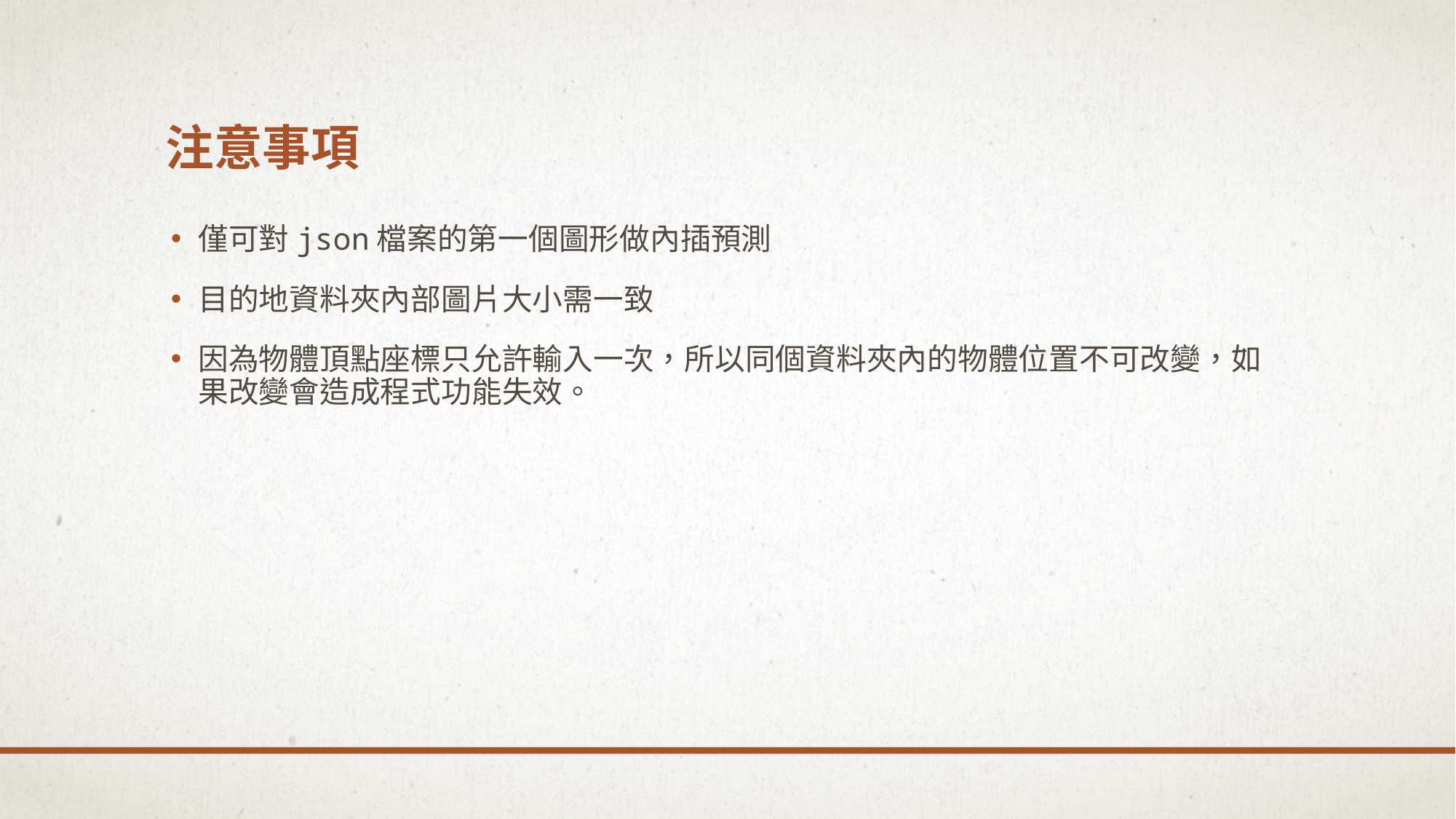

# 注意事項
僅可對json檔案的第一個圖形做內插預測
目的地資料夾內部圖片大小需一致
因為物體頂點座標只允許輸入一次，所以同個資料夾內的物體位置不可改變，如果改變會造成程式功能失效。